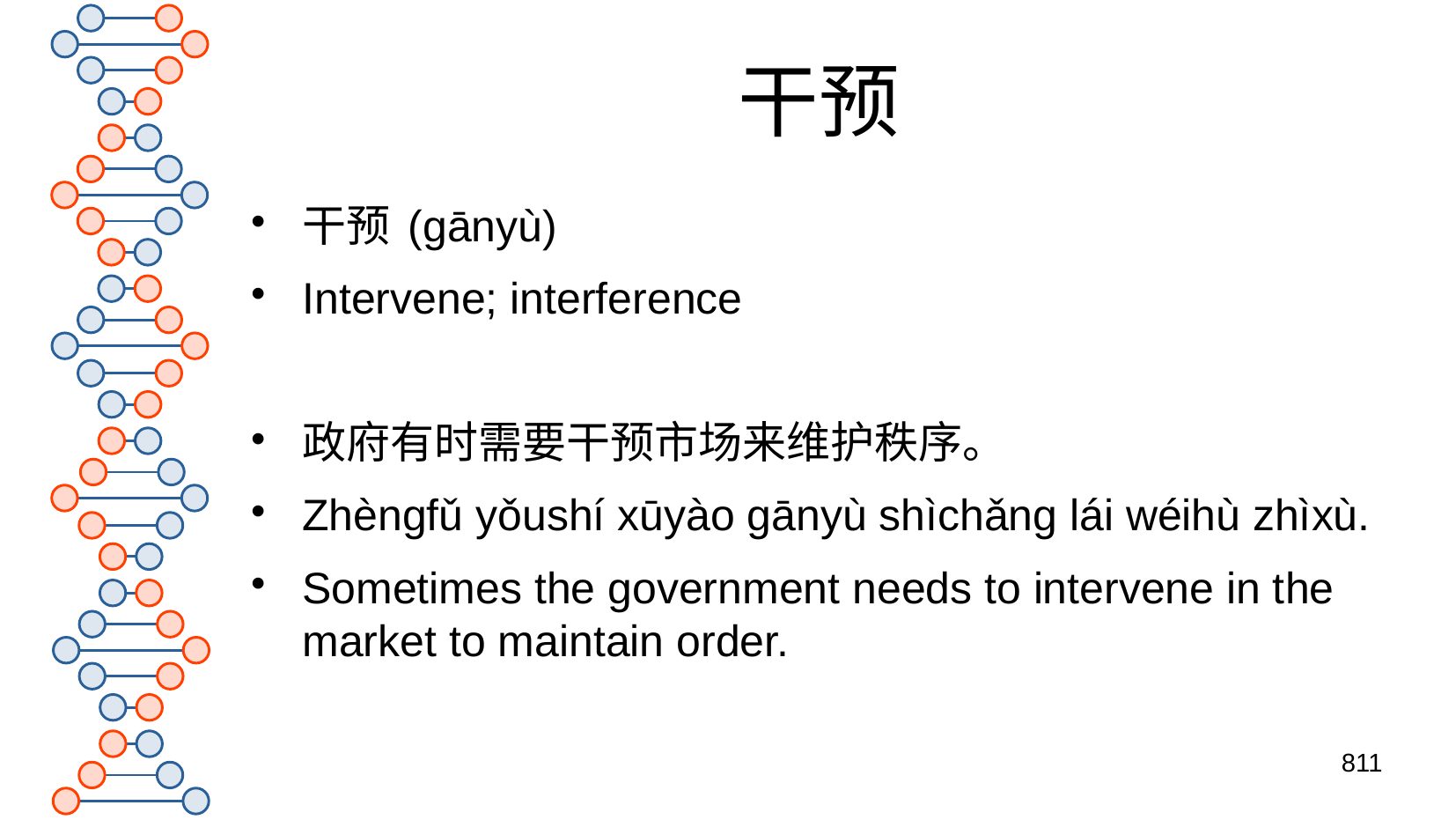

# 干预
干预 (gānyù)
Intervene; interference

政府有时需要干预市场来维护秩序。
Zhèngfǔ yǒushí xūyào gānyù shìchǎng lái wéihù zhìxù.
Sometimes the government needs to intervene in the market to maintain order.

811